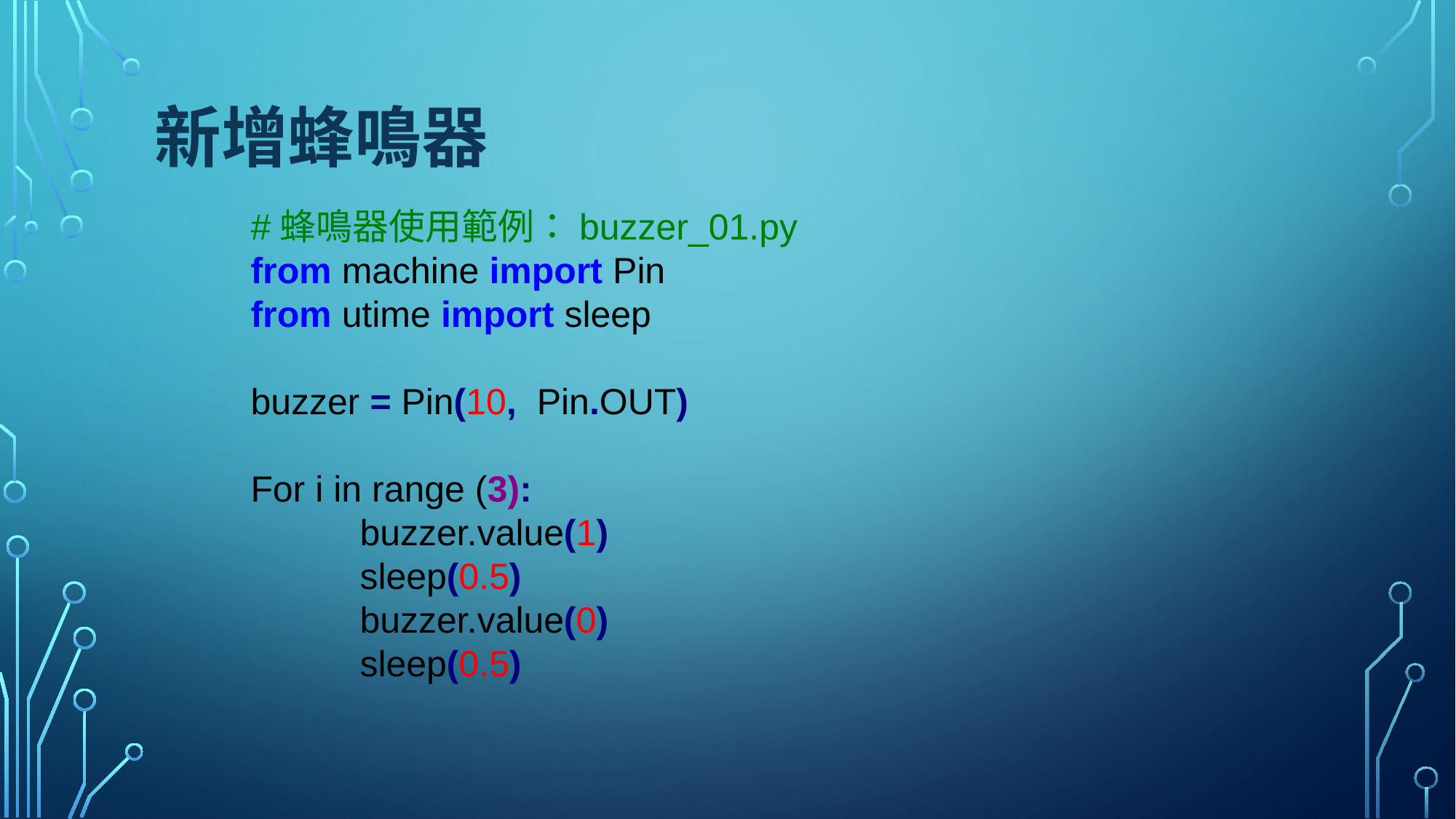

# 新增蜂鳴器
#蜂鳴器使用範例：buzzer_01.py
from machine import Pin
from utime import sleep

buzzer = Pin(10,  Pin.OUT)

For i in range (3):
	buzzer.value(1)
	sleep(0.5)
	buzzer.value(0)
	sleep(0.5)